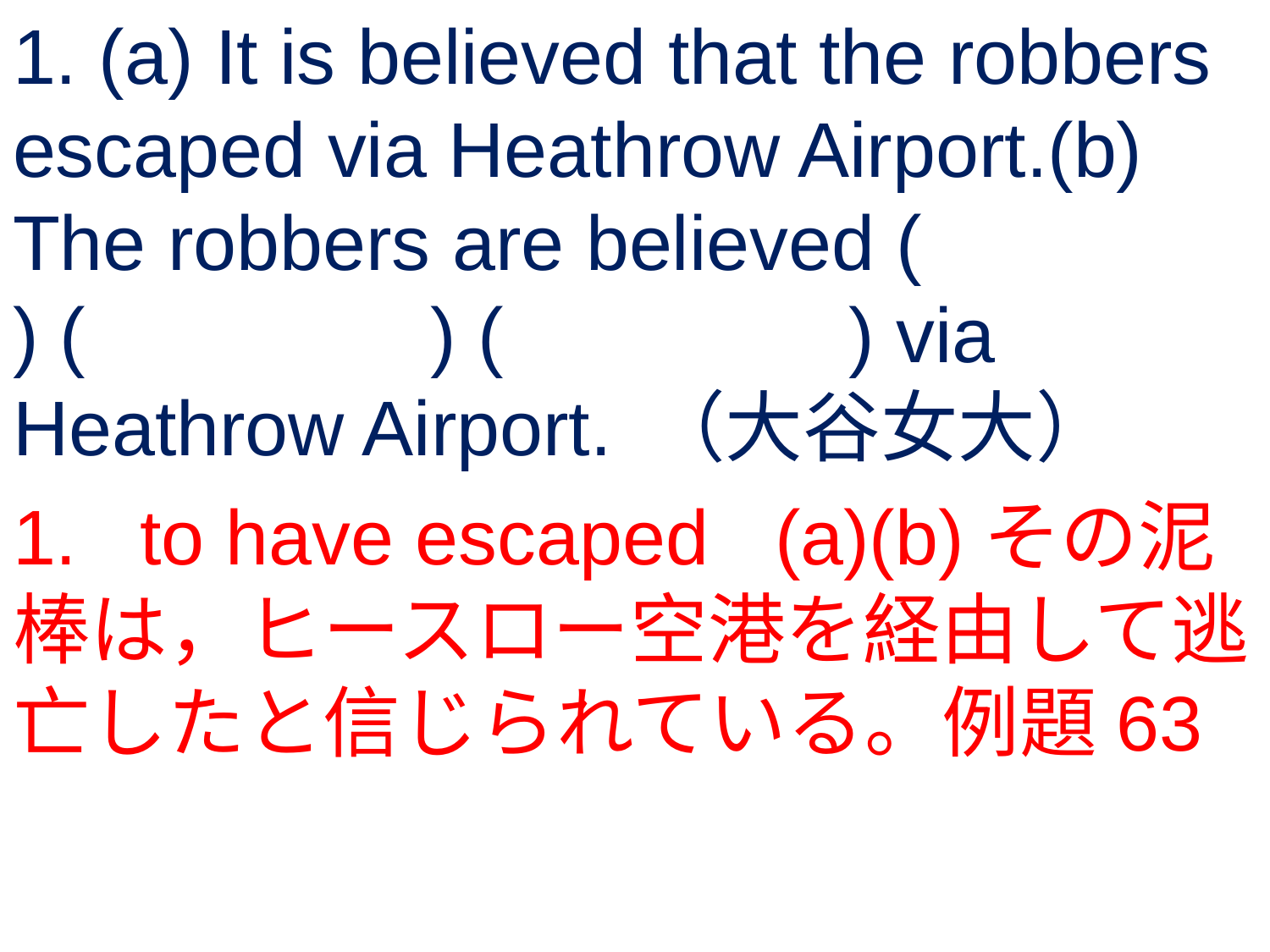

# 1. (a) It is believed that the robbers escaped via Heathrow Airport.(b) The robbers are believed (                ) (                ) (                ) via Heathrow Airport.	（大谷女大）
1.	to have escaped	(a)(b)その泥棒は，ヒースロー空港を経由して逃亡したと信じられている。例題63